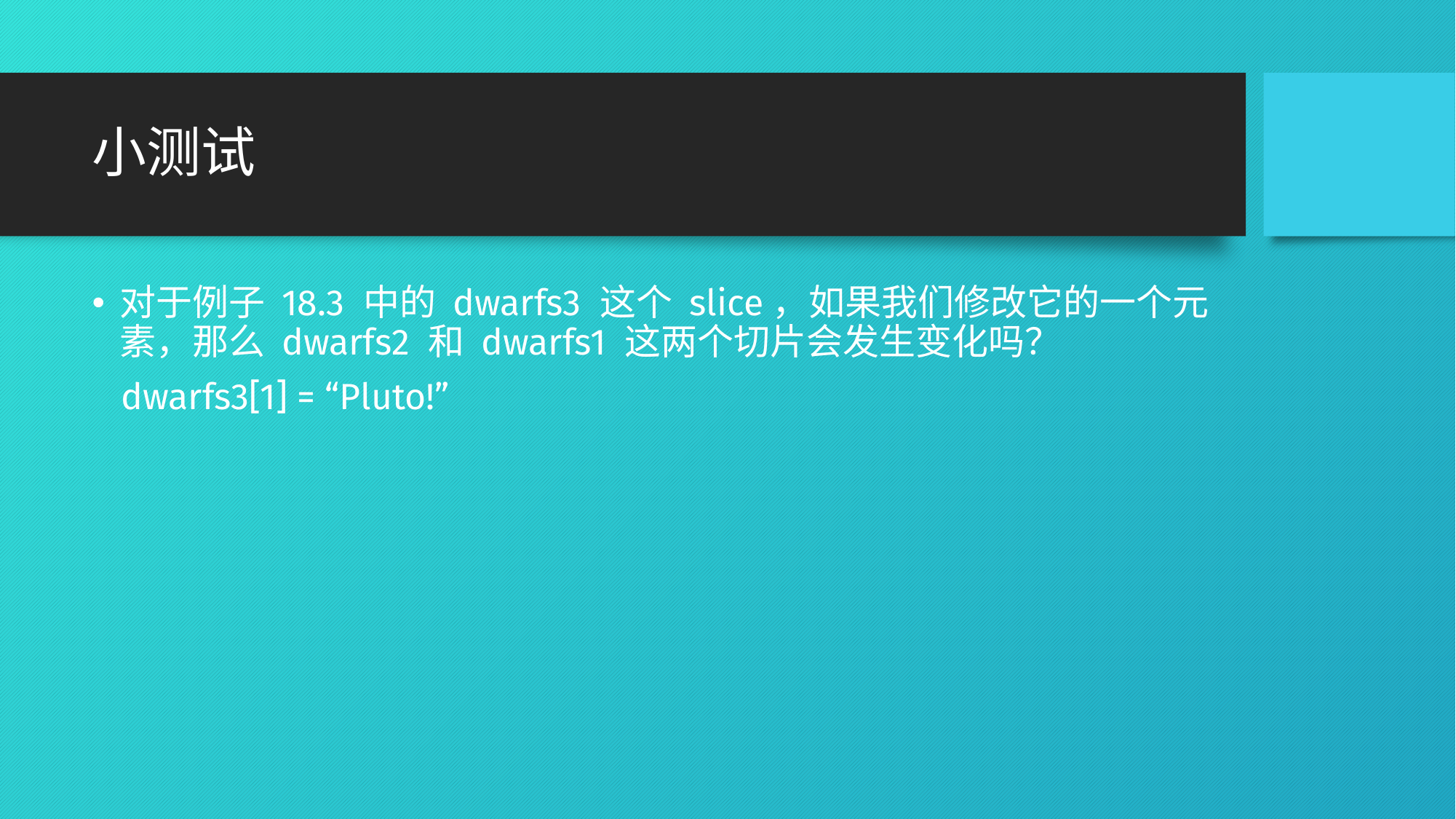

# 小测试
对于例子 18.3 中的 dwarfs3 这个 slice，如果我们修改它的一个元素，那么 dwarfs2 和 dwarfs1 这两个切片会发生变化吗？
   dwarfs3[1] = “Pluto!”